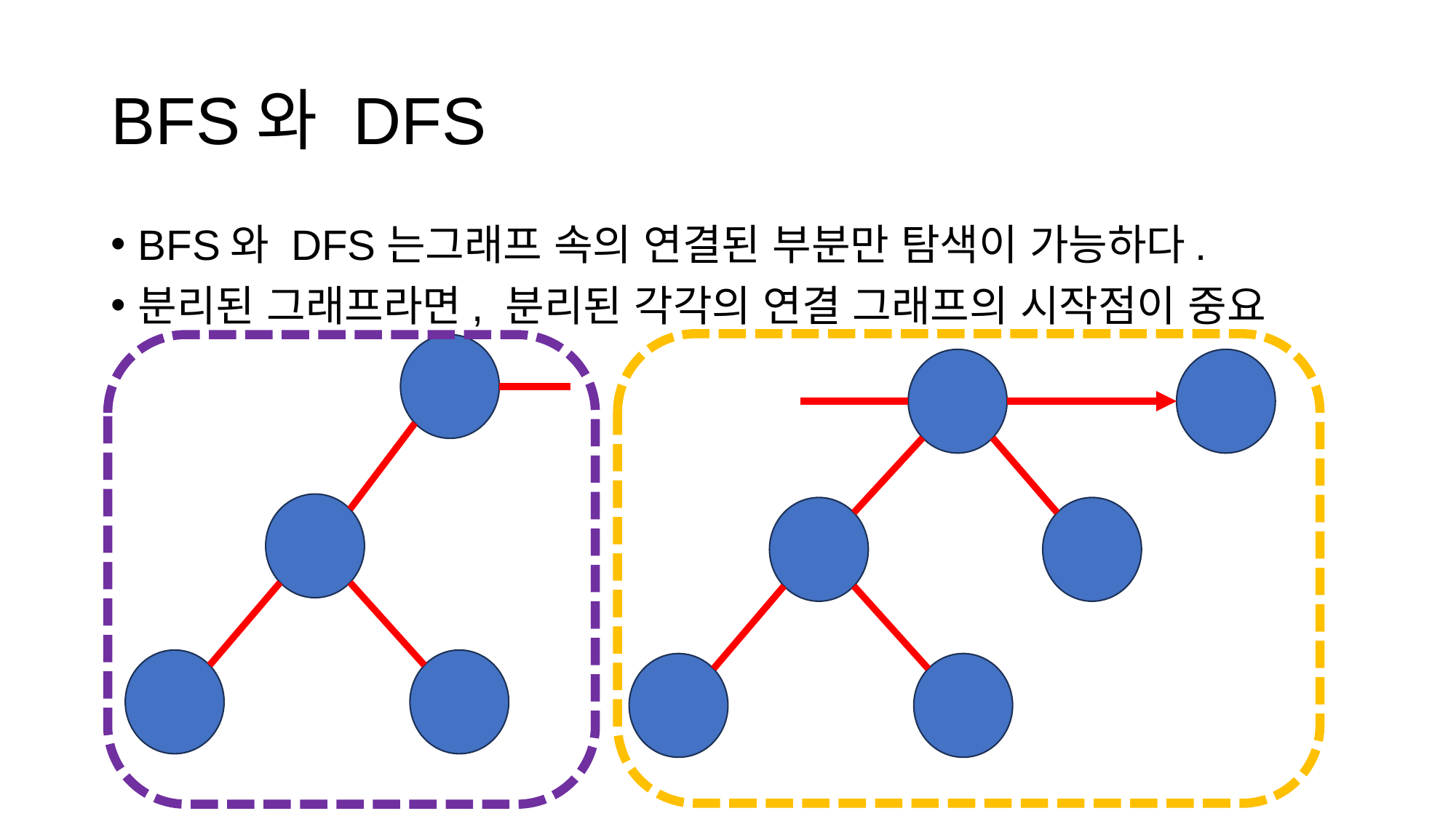

# BFS와 DFS
BFS와 DFS는그래프 속의 연결된 부분만 탐색이 가능하다.
분리된 그래프라면, 분리된 각각의 연결 그래프의 시작점이 중요